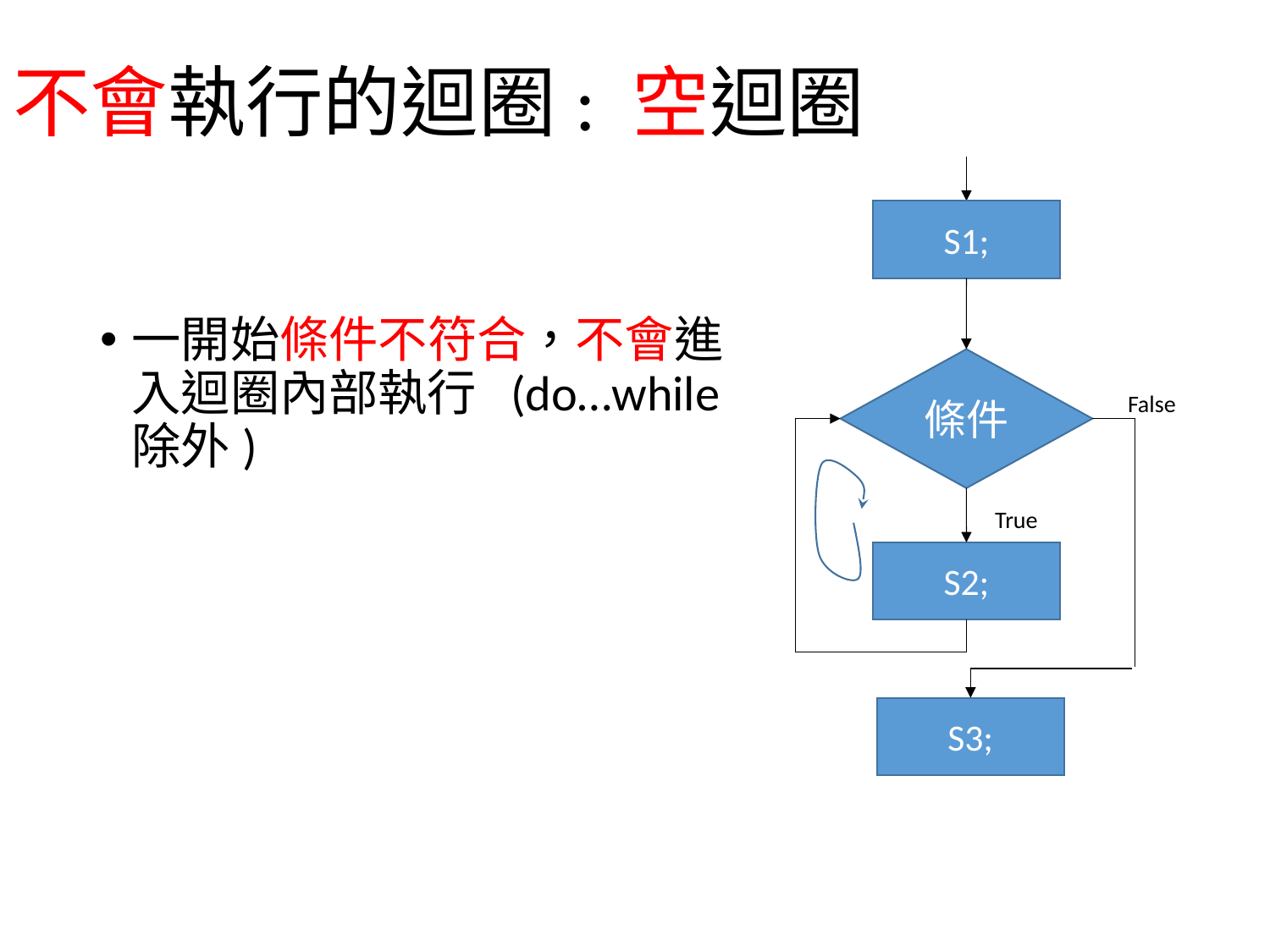

# 不會執行的迴圈: 空迴圈
S1;
條件
False

True

S2;
S3;
一開始條件不符合，不會進入迴圈內部執行  (do…while除外)